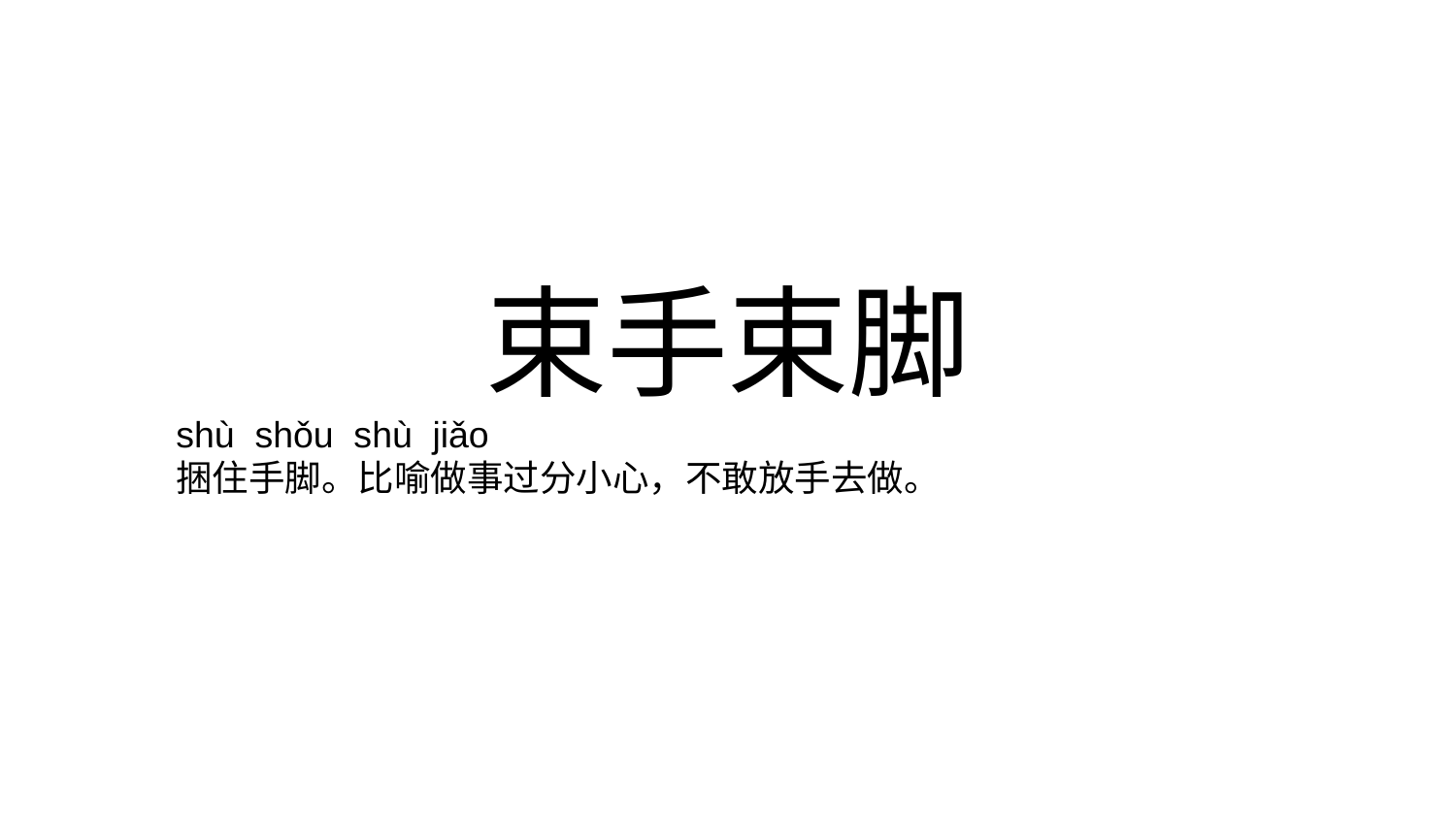

# 束手束脚
shù  shǒu  shù  jiǎo
捆住手脚。比喻做事过分小心，不敢放手去做。